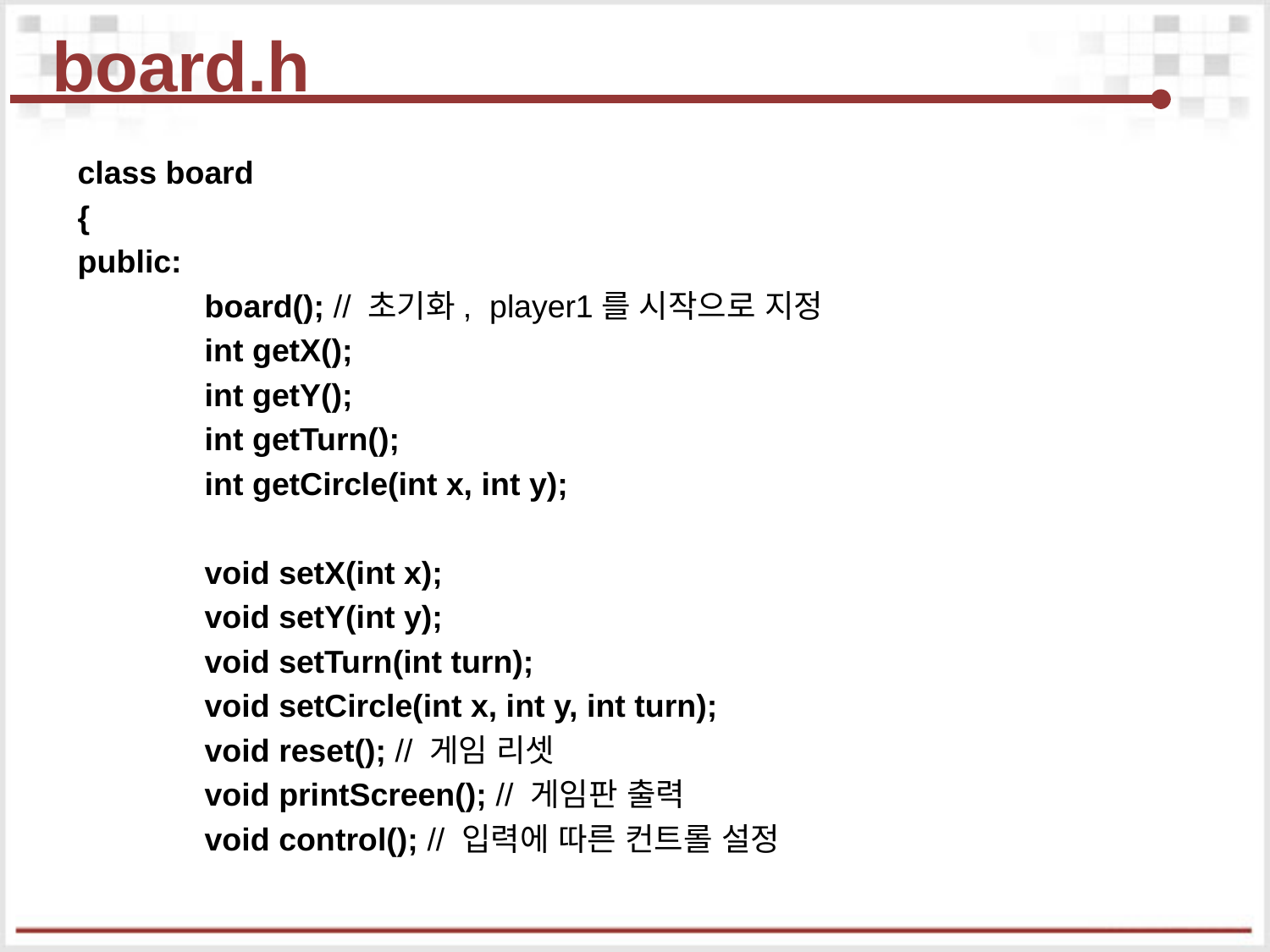

# board.h

class board
{
public:
	board(); // 초기화,  player1를 시작으로 지정
	int getX();
	int getY();
	int getTurn();
	int getCircle(int x, int y);

	void setX(int x);
	void setY(int y);
	void setTurn(int turn);
	void setCircle(int x, int y, int turn);
	void reset(); // 게임 리셋
	void printScreen(); // 게임판 출력
	void control(); // 입력에 따른 컨트롤 설정